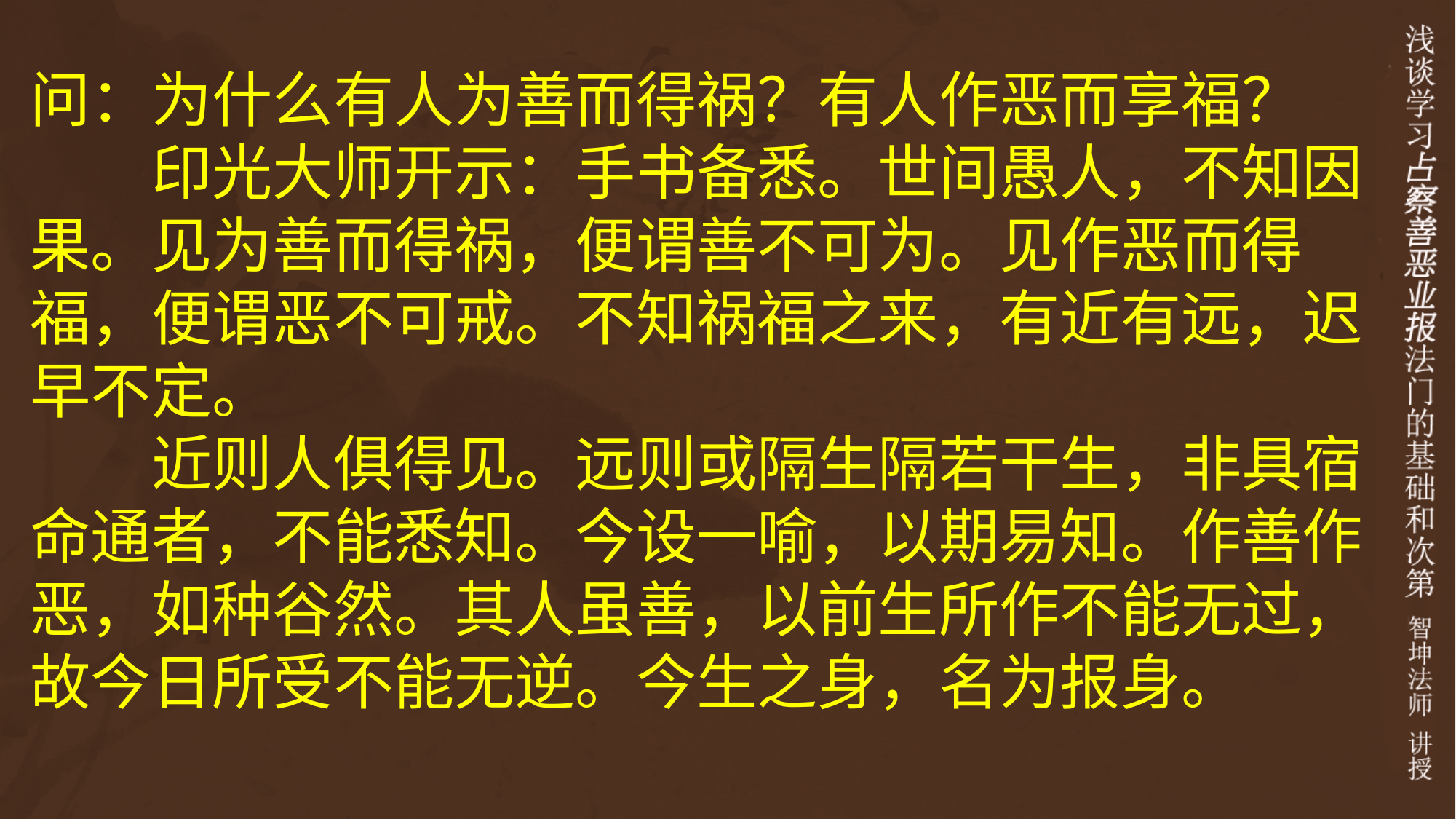

问：为什么有人为善而得祸？有人作恶而享福？
　　印光大师开示：手书备悉。世间愚人，不知因果。见为善而得祸，便谓善不可为。见作恶而得福，便谓恶不可戒。不知祸福之来，有近有远，迟早不定。
　　近则人俱得见。远则或隔生隔若干生，非具宿命通者，不能悉知。今设一喻，以期易知。作善作恶，如种谷然。其人虽善，以前生所作不能无过，故今日所受不能无逆。今生之身，名为报身。